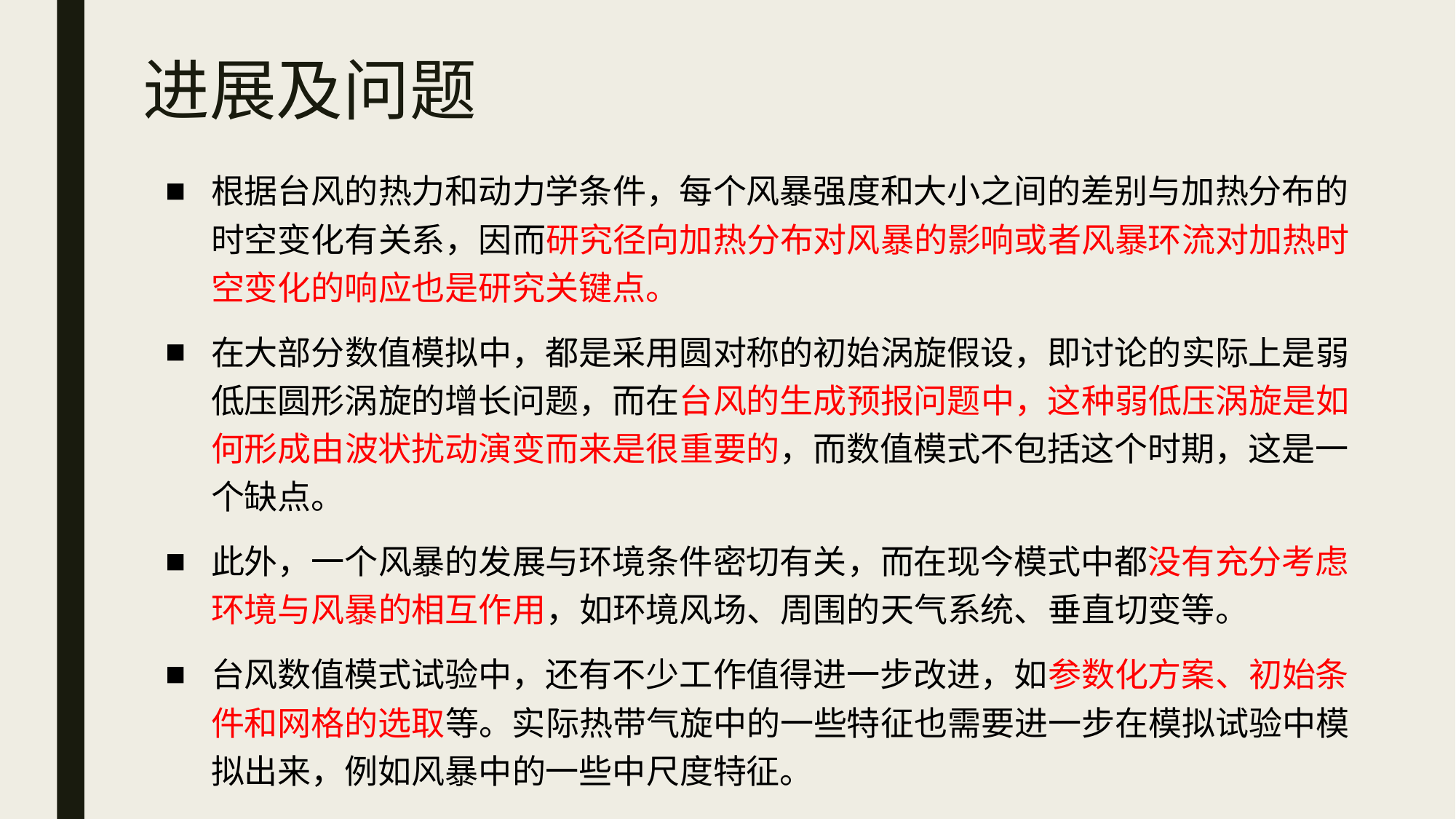

# 进展及问题
根据台风的热力和动力学条件，每个风暴强度和大小之间的差别与加热分布的时空变化有关系，因而研究径向加热分布对风暴的影响或者风暴环流对加热时空变化的响应也是研究关键点。
在大部分数值模拟中，都是采用圆对称的初始涡旋假设，即讨论的实际上是弱低压圆形涡旋的增长问题，而在台风的生成预报问题中，这种弱低压涡旋是如何形成由波状扰动演变而来是很重要的，而数值模式不包括这个时期，这是一个缺点。
此外，一个风暴的发展与环境条件密切有关，而在现今模式中都没有充分考虑环境与风暴的相互作用，如环境风场、周围的天气系统、垂直切变等。
台风数值模式试验中，还有不少工作值得进一步改进，如参数化方案、初始条件和网格的选取等。实际热带气旋中的一些特征也需要进一步在模拟试验中模拟出来，例如风暴中的一些中尺度特征。